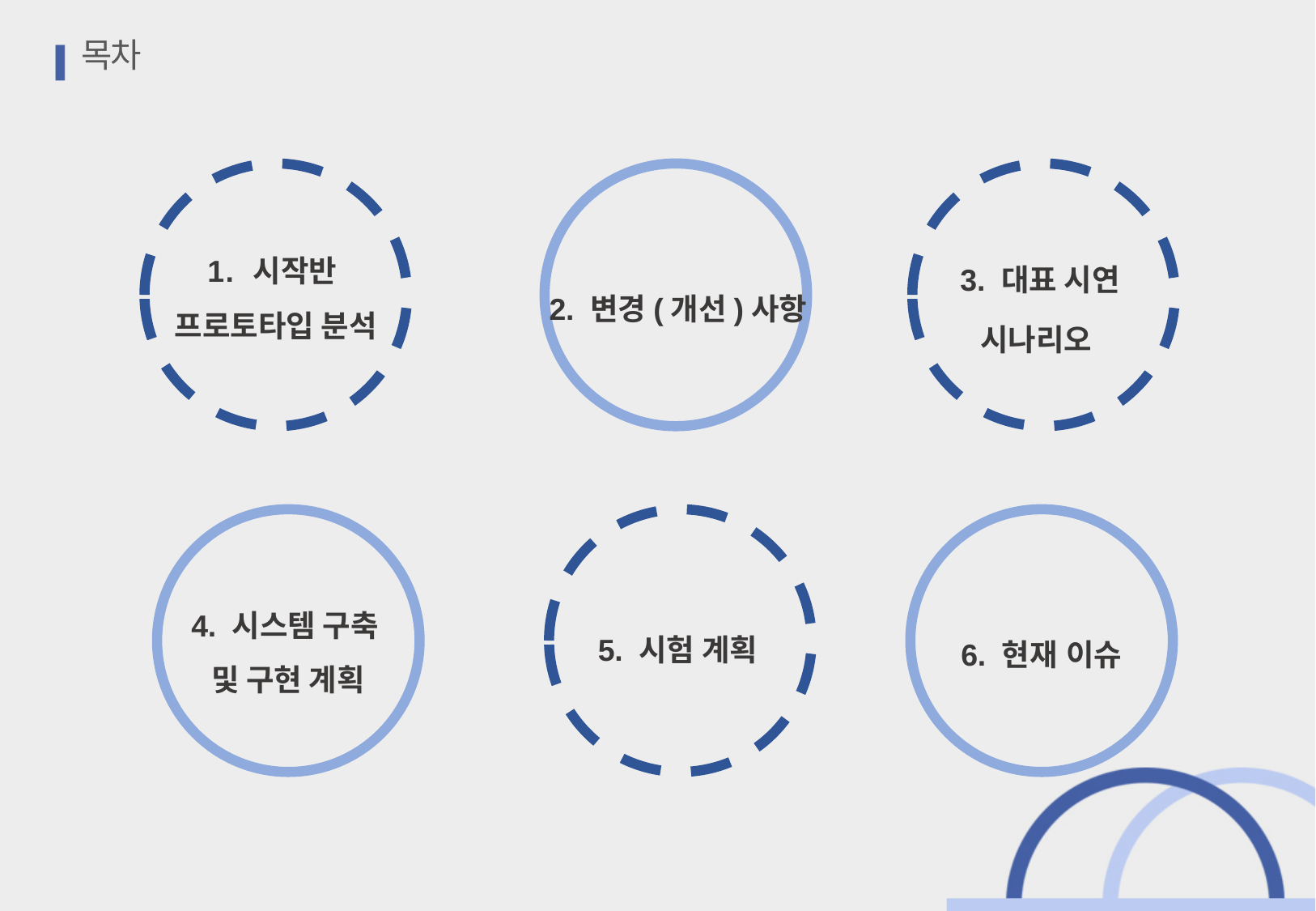

목차

시작반
프로토타입 분석

3. 대표 시연
시나리오
2. 변경(개선)사항

4. 시스템 구축
및 구현 계획

5. 시험 계획

6. 현재 이슈